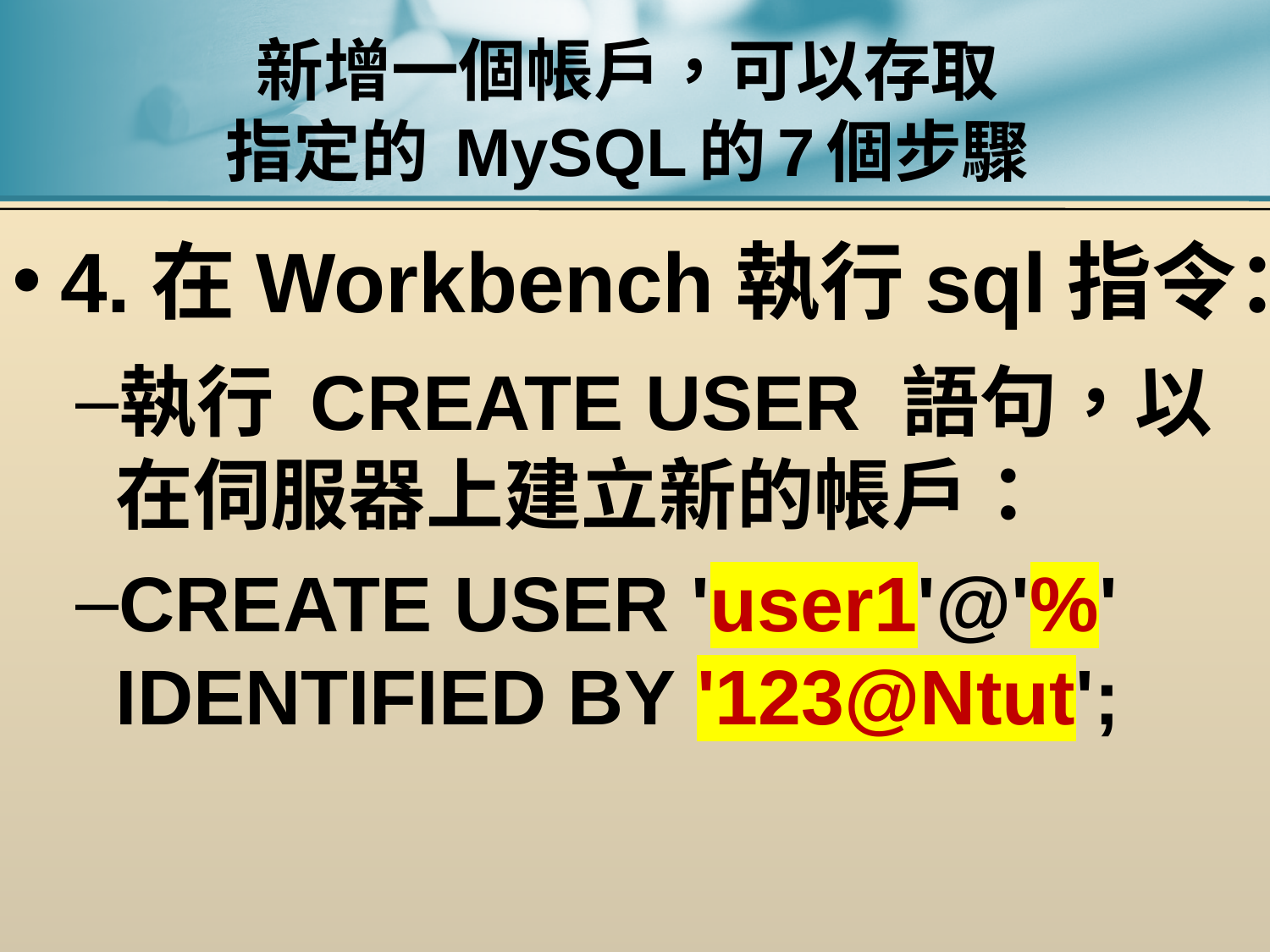

# 新增一個帳戶，可以存取 指定的 MySQL的7個步驟
4.在Workbench執行sql指令：
執行 CREATE USER 語句，以在伺服器上建立新的帳戶：
CREATE USER 'user1'@'%' IDENTIFIED BY '123@Ntut';